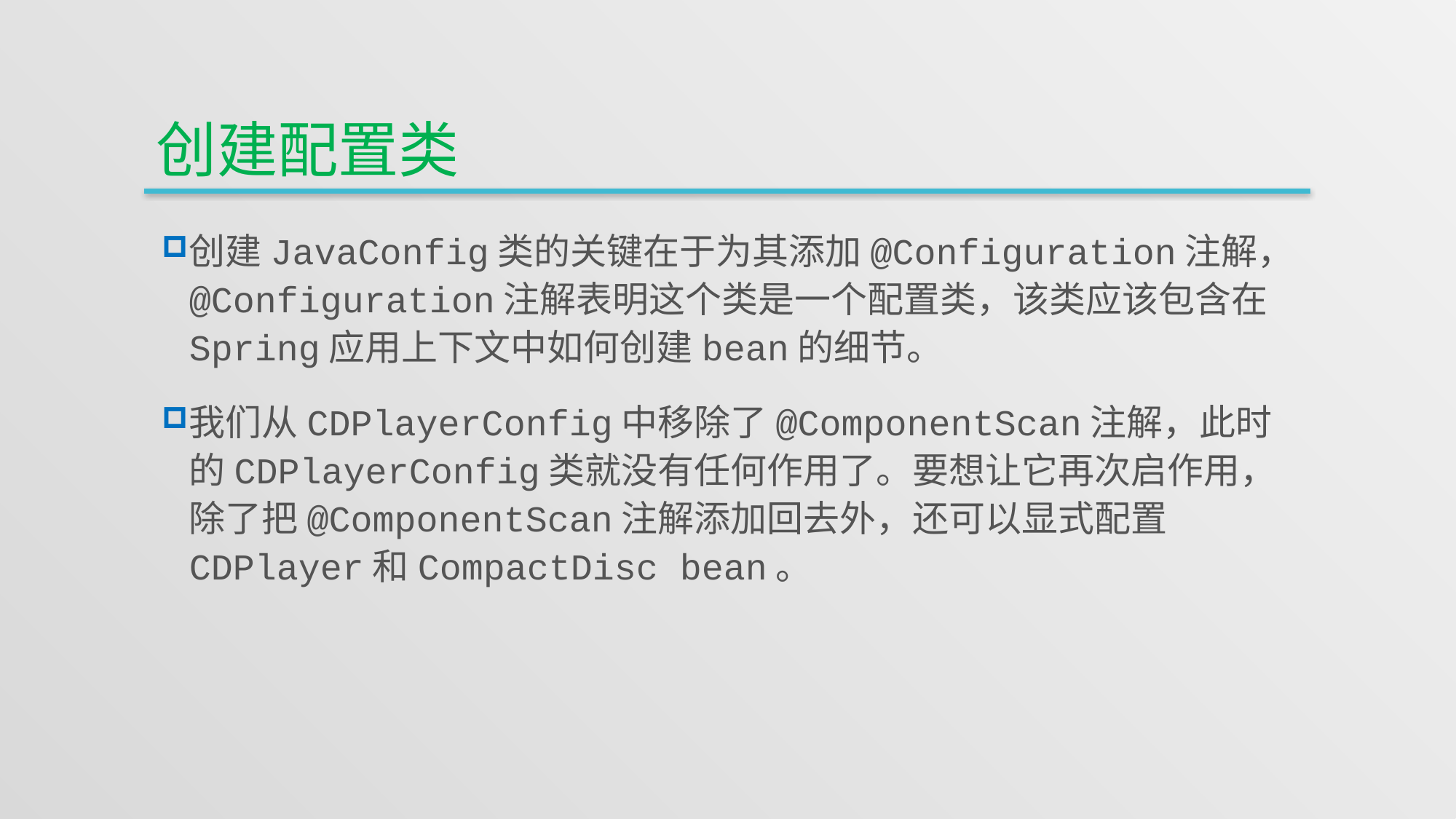

# 创建配置类
创建JavaConfig类的关键在于为其添加@Configuration注解， @Configuration注解表明这个类是一个配置类，该类应该包含在Spring应用上下文中如何创建bean的细节。
我们从CDPlayerConfig中移除了@ComponentScan注解，此时的CDPlayerConfig类就没有任何作用了。要想让它再次启作用，除了把@ComponentScan注解添加回去外，还可以显式配置CDPlayer和CompactDisc bean。